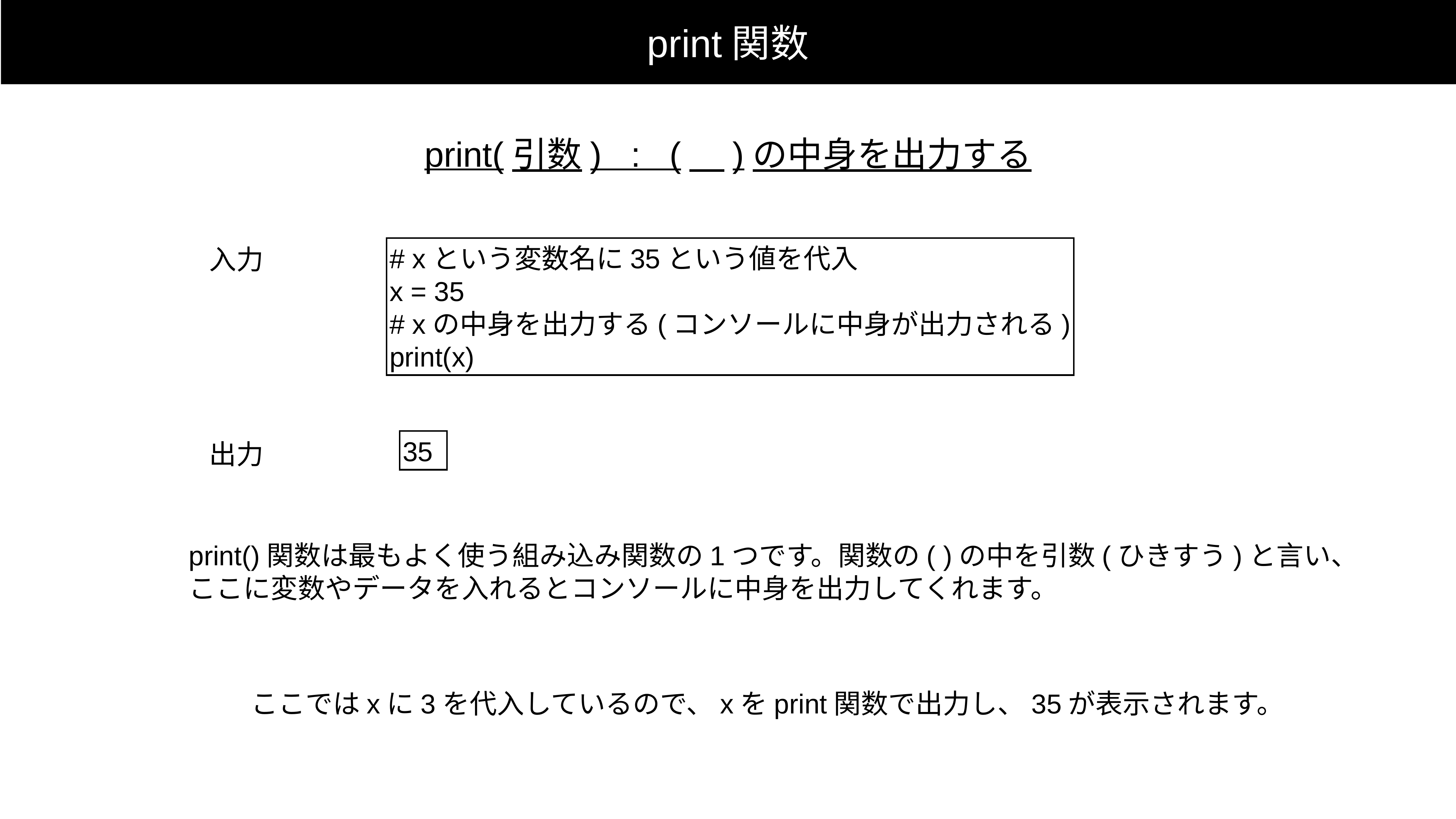

print関数
print(引数)   :   (　)の中身を出力する
# xという変数名に35という値を代入
x = 35
# xの中身を出力する(コンソールに中身が出力される)
print(x)
入力
35
出力
print()関数は最もよく使う組み込み関数の1つです。関数の( )の中を引数(ひきすう)と言い、
ここに変数やデータを入れるとコンソールに中身を出力してくれます。
ここではxに3を代入しているので、xをprint関数で出力し、35が表示されます。